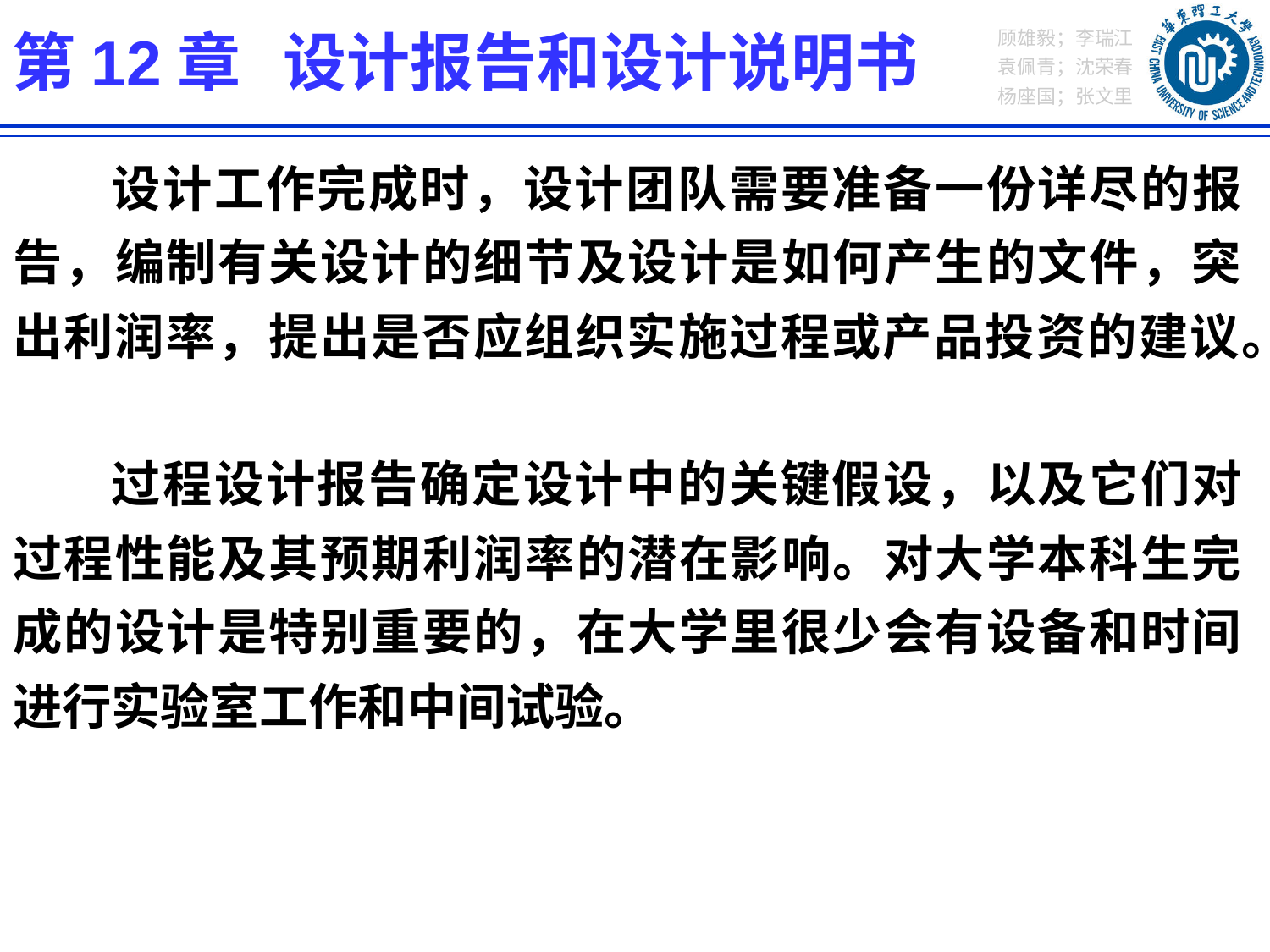

第12章   设计报告和设计说明书
设计工作完成时，设计团队需要准备一份详尽的报告，编制有关设计的细节及设计是如何产生的文件，突出利润率，提出是否应组织实施过程或产品投资的建议。
过程设计报告确定设计中的关键假设，以及它们对过程性能及其预期利润率的潜在影响。对大学本科生完成的设计是特别重要的，在大学里很少会有设备和时间进行实验室工作和中间试验。